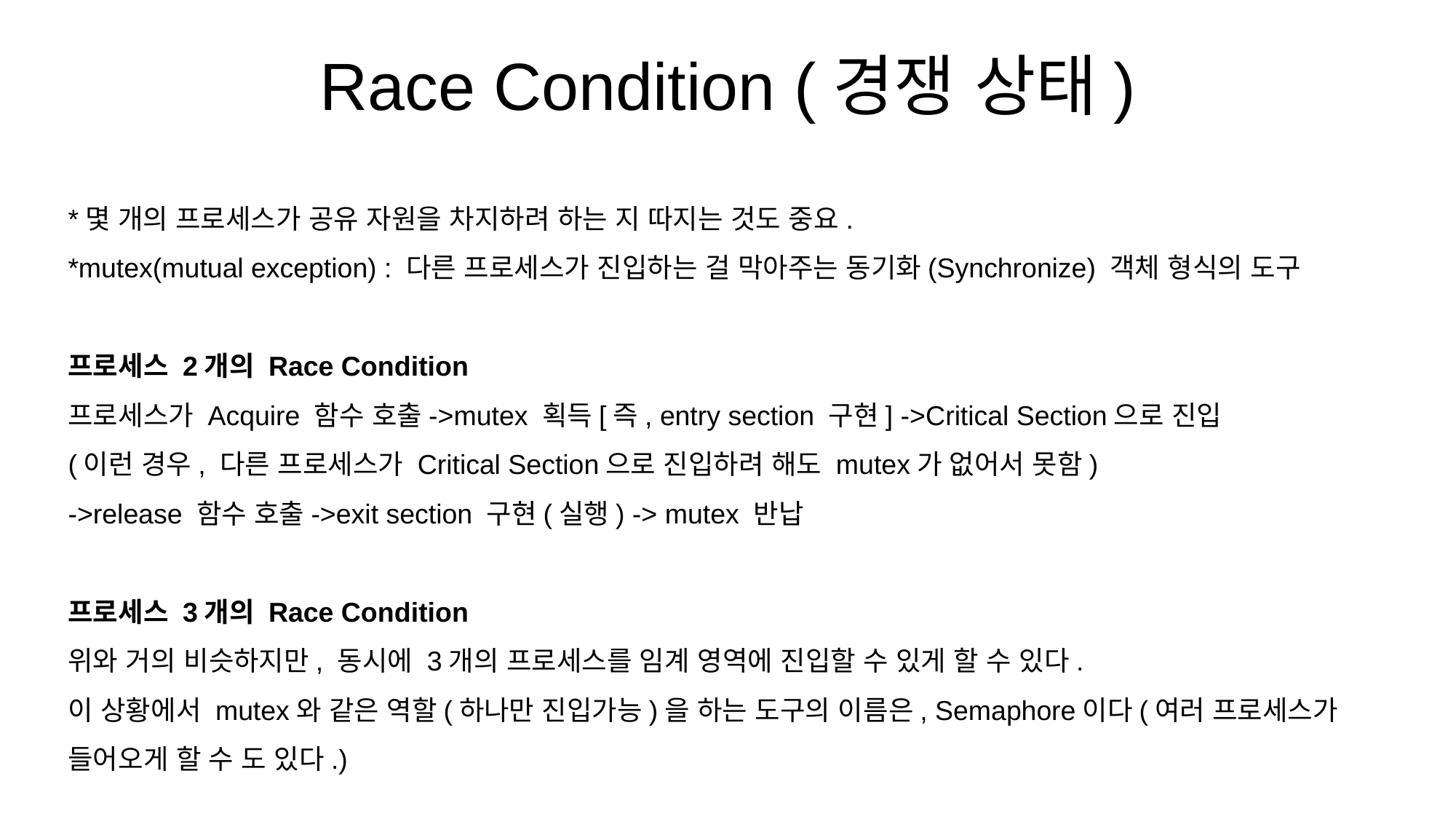

# Race Condition (경쟁 상태)
*몇 개의 프로세스가 공유 자원을 차지하려 하는 지 따지는 것도 중요.
*mutex(mutual exception) : 다른 프로세스가 진입하는 걸 막아주는 동기화(Synchronize) 객체 형식의 도구

프로세스 2개의 Race Condition
프로세스가 Acquire 함수 호출->mutex 획득[즉, entry section 구현] ->Critical Section으로 진입
(이런 경우, 다른 프로세스가 Critical Section으로 진입하려 해도 mutex가 없어서 못함)
->release 함수 호출->exit section 구현(실행) -> mutex 반납

프로세스 3개의 Race Condition
위와 거의 비슷하지만, 동시에 3개의 프로세스를 임계 영역에 진입할 수 있게 할 수 있다.
이 상황에서 mutex와 같은 역할(하나만 진입가능)을 하는 도구의 이름은, Semaphore이다(여러 프로세스가 들어오게 할 수 도 있다.)